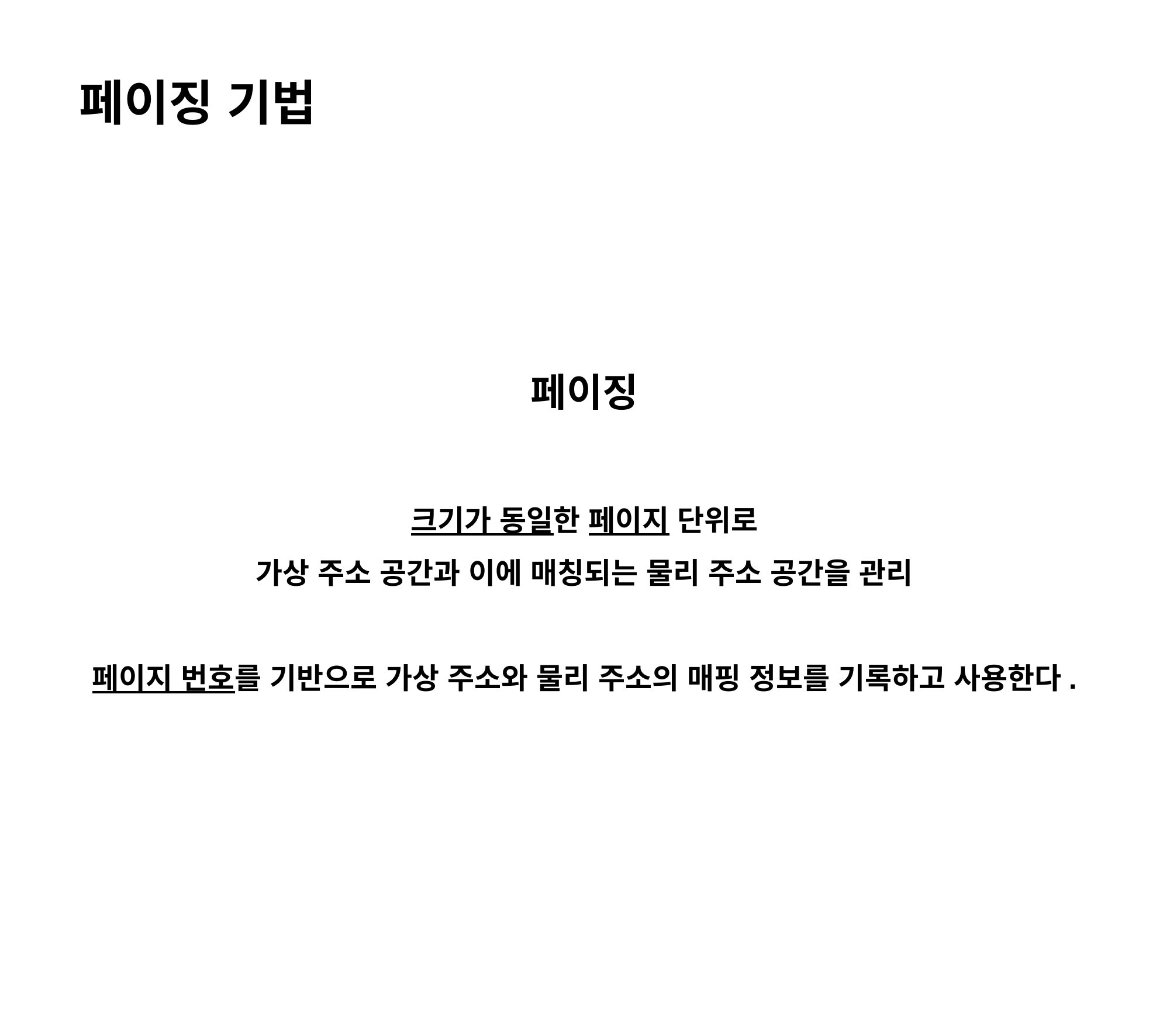

페이징 기법
페이징

크기가 동일한 페이지 단위로
가상 주소 공간과 이에 매칭되는 물리 주소 공간을 관리

페이지 번호를 기반으로 가상 주소와 물리 주소의 매핑 정보를 기록하고 사용한다.